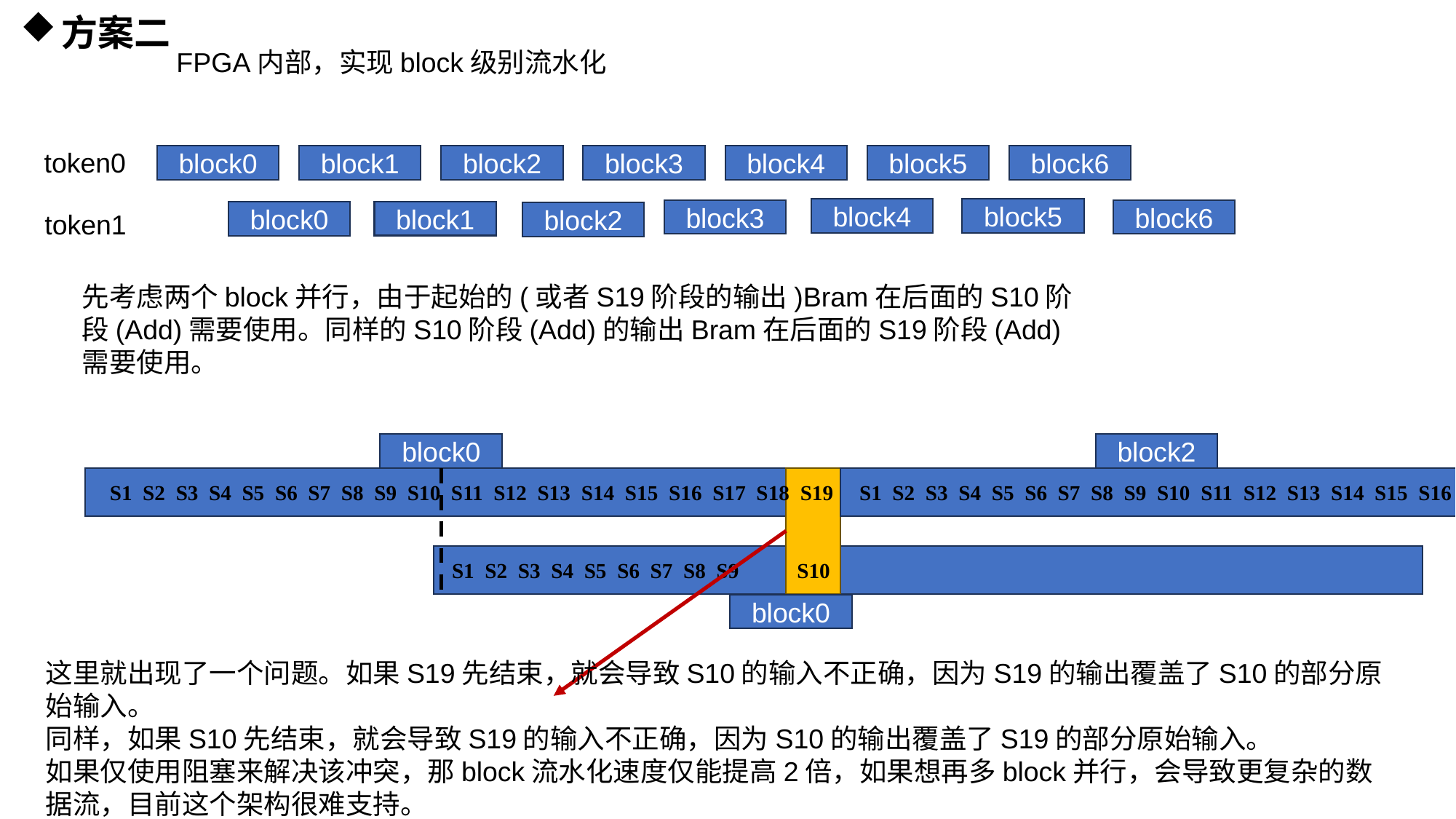

方案二
FPGA内部，实现block级别流水化
token0
block0
block1
block2
block3
block4
block5
block6
block4
block5
block3
block6
block1
token1
block0
block2
先考虑两个block并行，由于起始的(或者S19阶段的输出)Bram在后面的S10阶段(Add)需要使用。同样的S10阶段(Add)的输出Bram在后面的S19阶段(Add)需要使用。
block2
block0

S1  S2  S3  S4  S5  S6  S7  S8  S9  S10  S11  S12  S13  S14  S15  S16  S17  S18  S19
S1  S2  S3  S4  S5  S6  S7  S8  S9  S10  S11  S12  S13  S14  S15  S16  S17  S18  S19

S1  S2  S3  S4  S5  S6  S7  S8  S9           S10
block0
这里就出现了一个问题。如果S19先结束，就会导致S10的输入不正确，因为S19的输出覆盖了S10的部分原始输入。
同样，如果S10先结束，就会导致S19的输入不正确，因为S10的输出覆盖了S19的部分原始输入。
如果仅使用阻塞来解决该冲突，那block流水化速度仅能提高2倍，如果想再多block并行，会导致更复杂的数据流，目前这个架构很难支持。